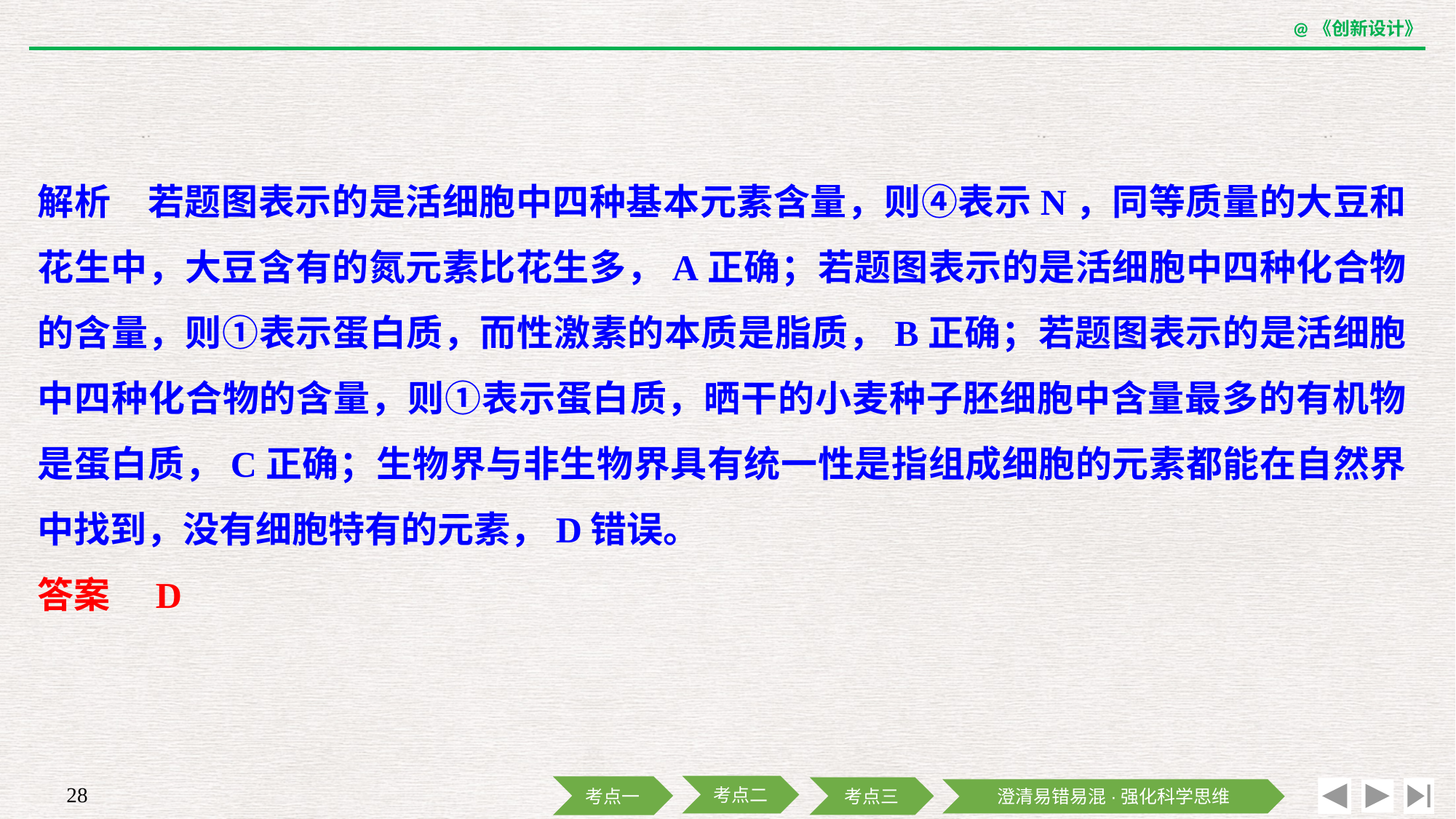

解析　若题图表示的是活细胞中四种基本元素含量，则④表示N，同等质量的大豆和花生中，大豆含有的氮元素比花生多，A正确；若题图表示的是活细胞中四种化合物的含量，则①表示蛋白质，而性激素的本质是脂质，B正确；若题图表示的是活细胞中四种化合物的含量，则①表示蛋白质，晒干的小麦种子胚细胞中含量最多的有机物是蛋白质，C正确；生物界与非生物界具有统一性是指组成细胞的元素都能在自然界中找到，没有细胞特有的元素，D错误。
答案　D